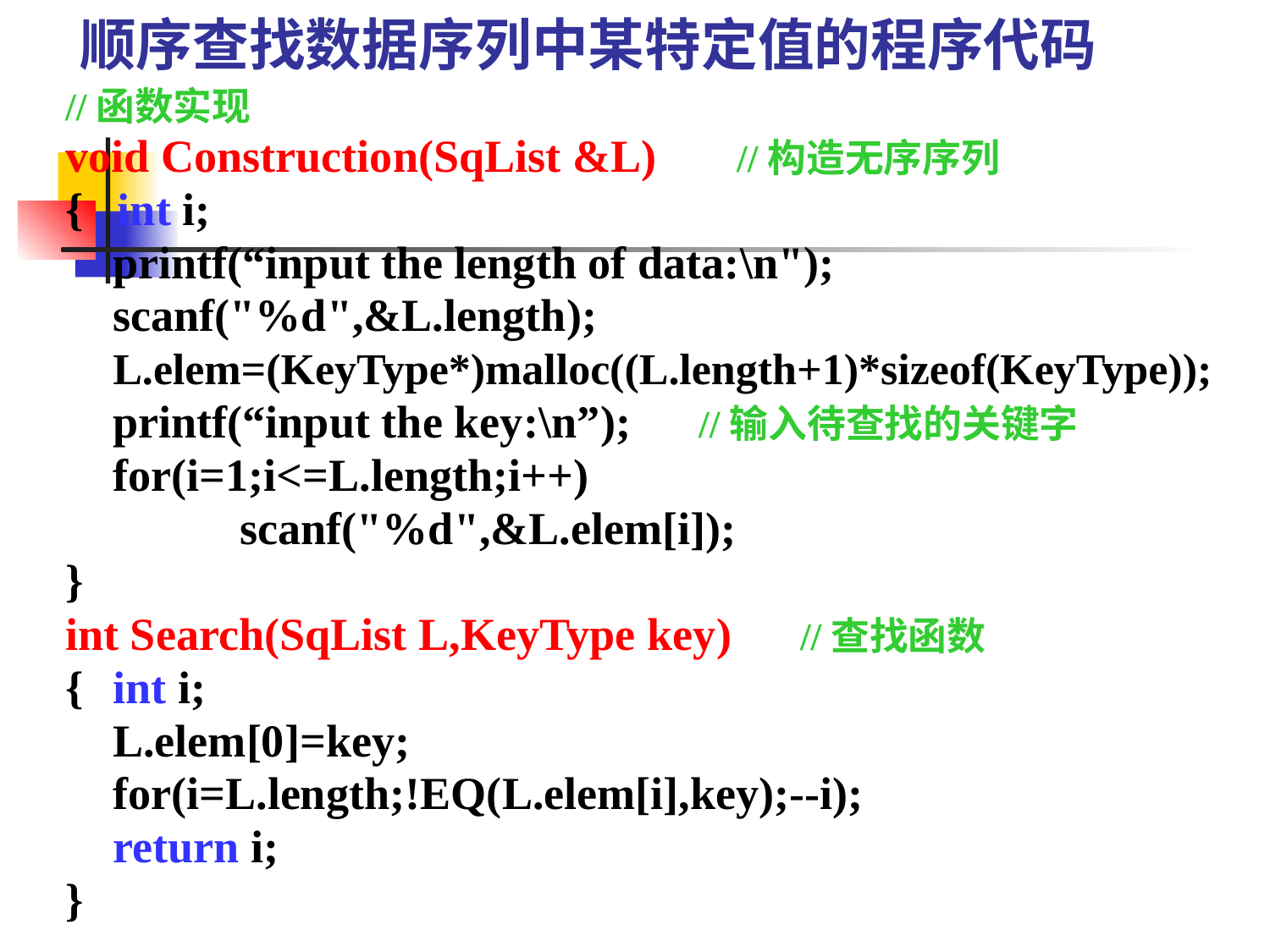

顺序查找数据序列中某特定值的程序代码
//函数实现
void Construction(SqList &L) 　//构造无序序列
{   int i;
	printf(“input the length of data:\n");
	scanf("%d",&L.length);
	L.elem=(KeyType*)malloc((L.length+1)*sizeof(KeyType));
	printf(“input the key:\n”);　//输入待查找的关键字
	for(i=1;i<=L.length;i++)
		scanf("%d",&L.elem[i]);
}
int Search(SqList L,KeyType key)　//查找函数
{	int i;
	L.elem[0]=key;
	for(i=L.length;!EQ(L.elem[i],key);--i);
	return i;
}